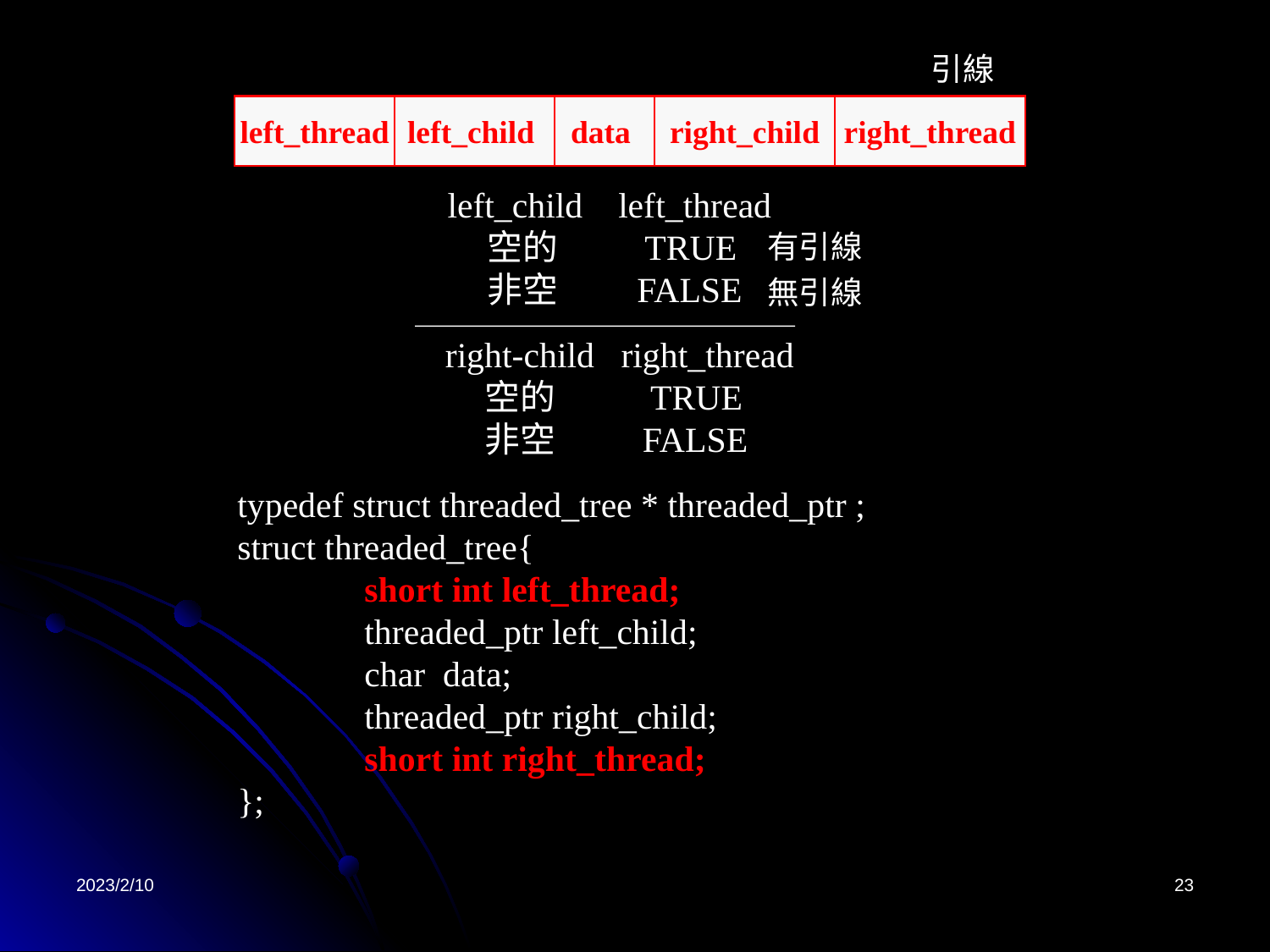

引線
left_thread
left_child
data
right_child
right_thread
left_child    left_thread
    空的          TRUE
    非空         FALSE
有引線
無引線

right-child   right_thread
    空的           TRUE
    非空          FALSE
typedef struct threaded_tree * threaded_ptr ;
struct threaded_tree{
	short int left_thread;
	threaded_ptr left_child;
	char  data;
	threaded_ptr right_child;
	short int right_thread;
};
2023/2/10
23